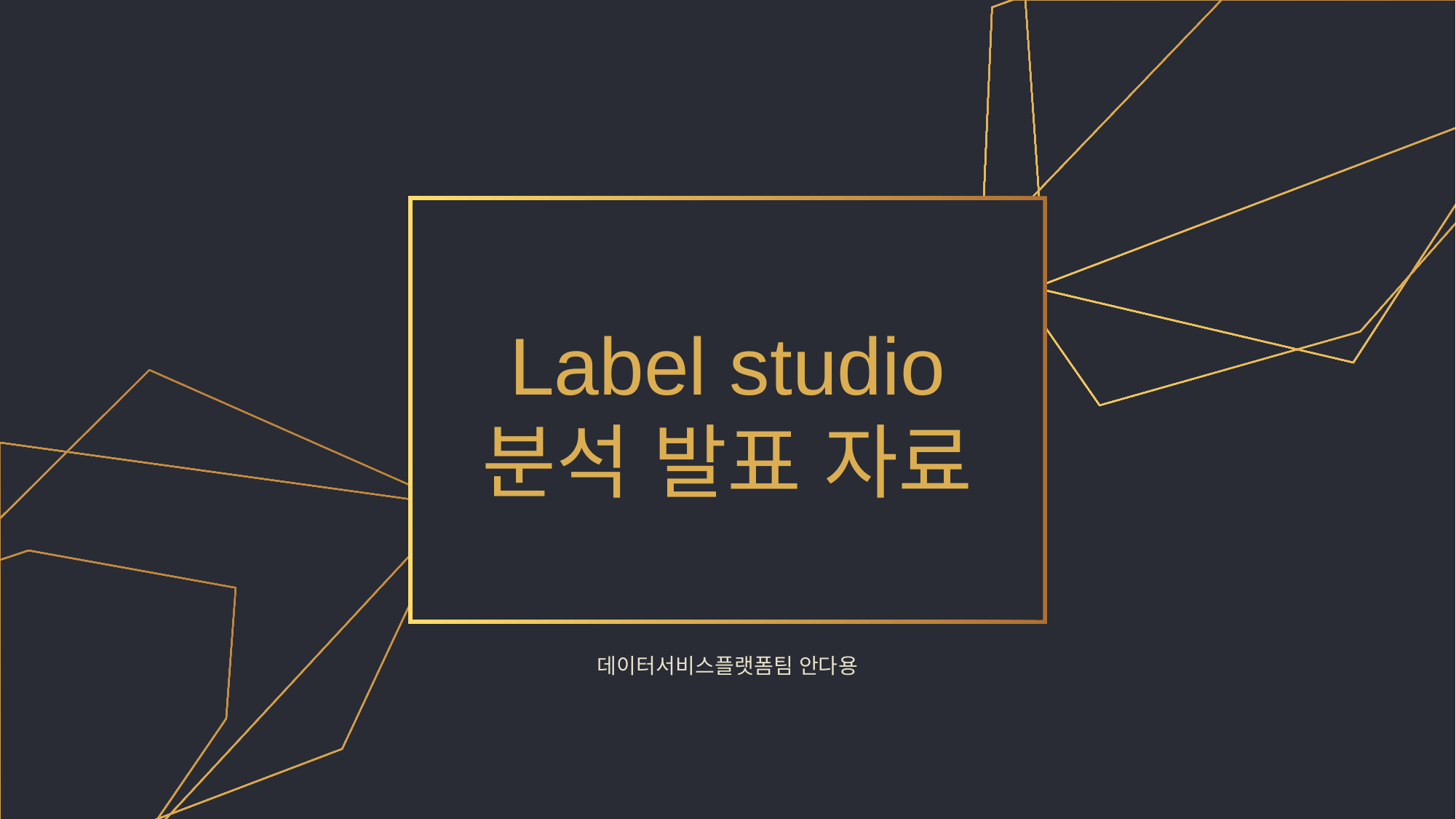

# Label studio 분석 발표 자료
데이터서비스플랫폼팀 안다용